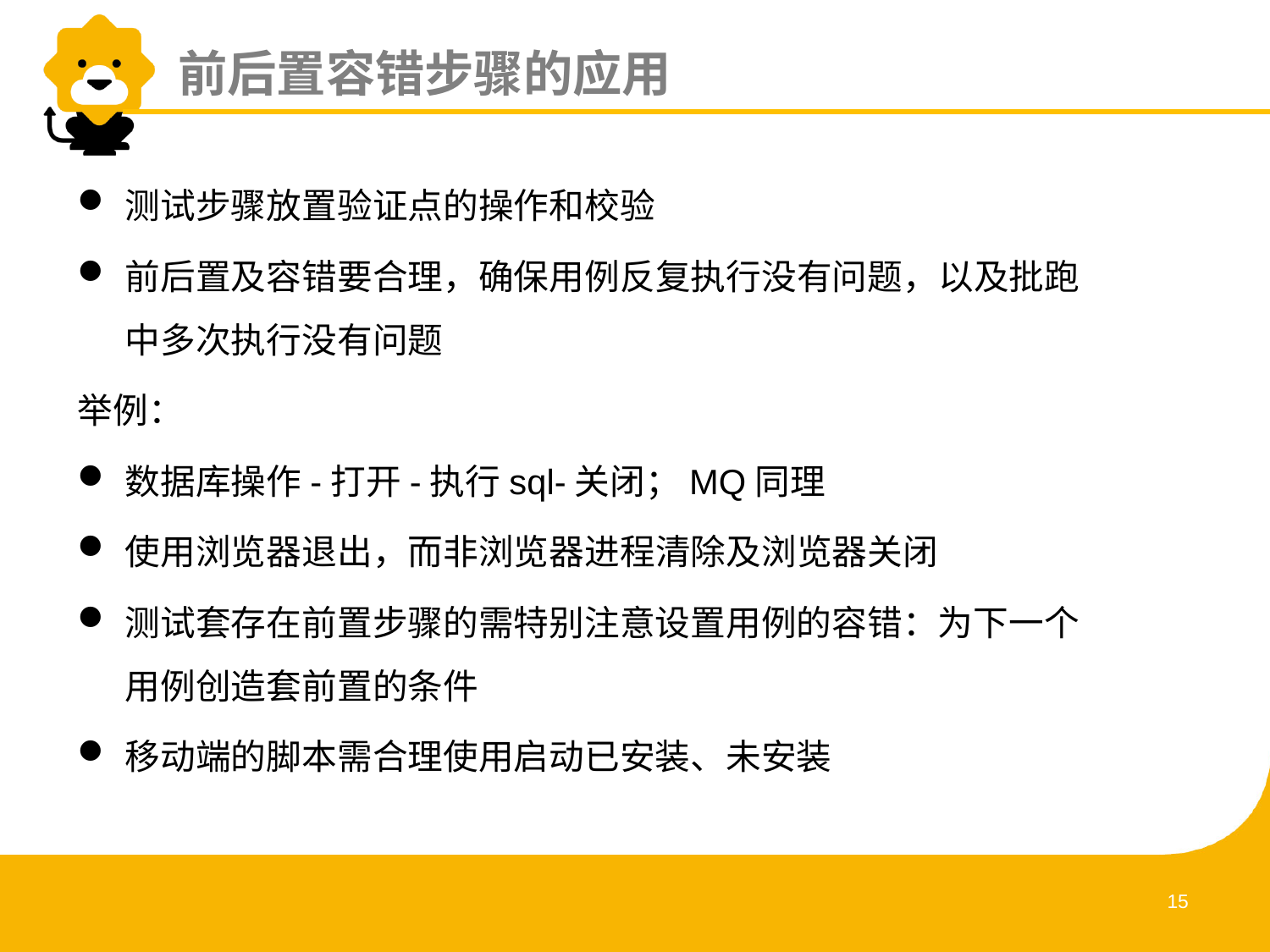

前后置容错步骤的应用
测试步骤放置验证点的操作和校验
前后置及容错要合理，确保用例反复执行没有问题，以及批跑中多次执行没有问题
举例：
数据库操作-打开-执行sql-关闭；MQ同理
使用浏览器退出，而非浏览器进程清除及浏览器关闭
测试套存在前置步骤的需特别注意设置用例的容错：为下一个用例创造套前置的条件
移动端的脚本需合理使用启动已安装、未安装